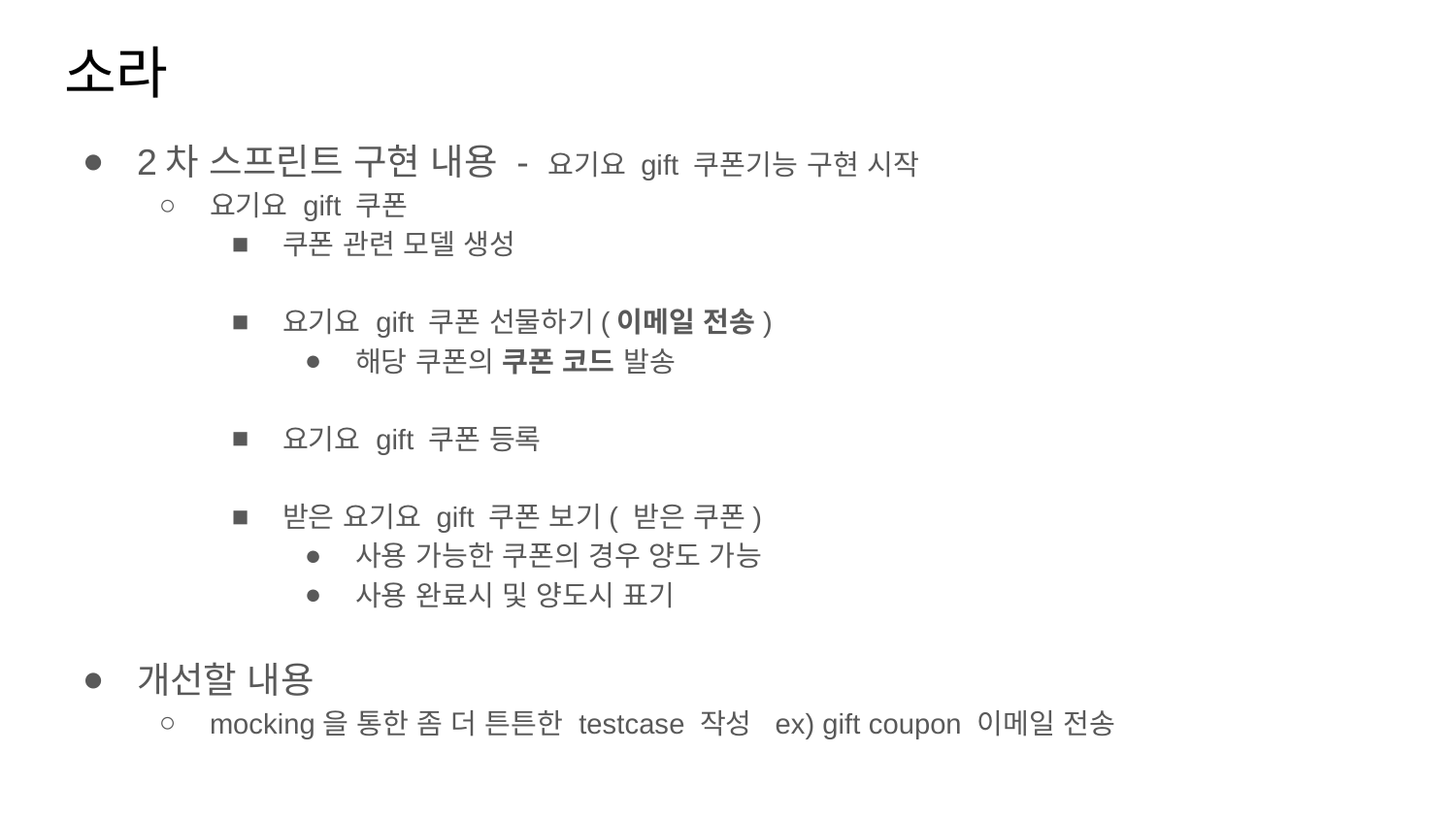

# 소라
2차 스프린트 구현 내용 - 요기요 gift 쿠폰기능 구현 시작
요기요 gift 쿠폰
쿠폰 관련 모델 생성
요기요 gift 쿠폰 선물하기(이메일 전송)
해당 쿠폰의 쿠폰 코드 발송
요기요 gift 쿠폰 등록
받은 요기요 gift 쿠폰 보기( 받은 쿠폰)
사용 가능한 쿠폰의 경우 양도 가능
사용 완료시 및 양도시 표기
개선할 내용
mocking을 통한 좀 더 튼튼한 testcase 작성  ex) gift coupon 이메일 전송